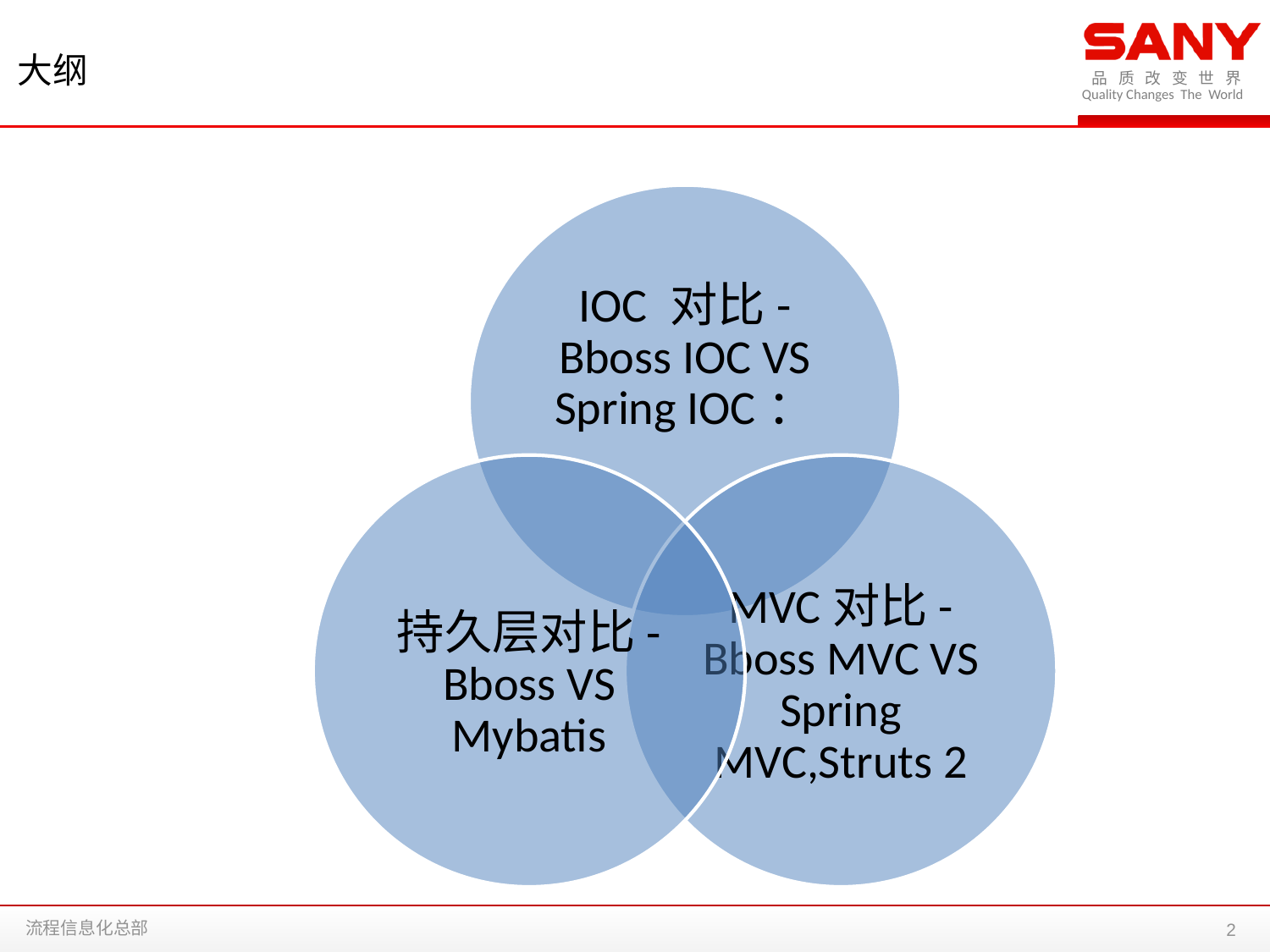

大纲
IOC 对比-Bboss IOC VS Spring IOC：
MVC对比-Bboss MVC VS Spring MVC,Struts 2
持久层对比-Bboss VS Mybatis
2
流程信息化总部